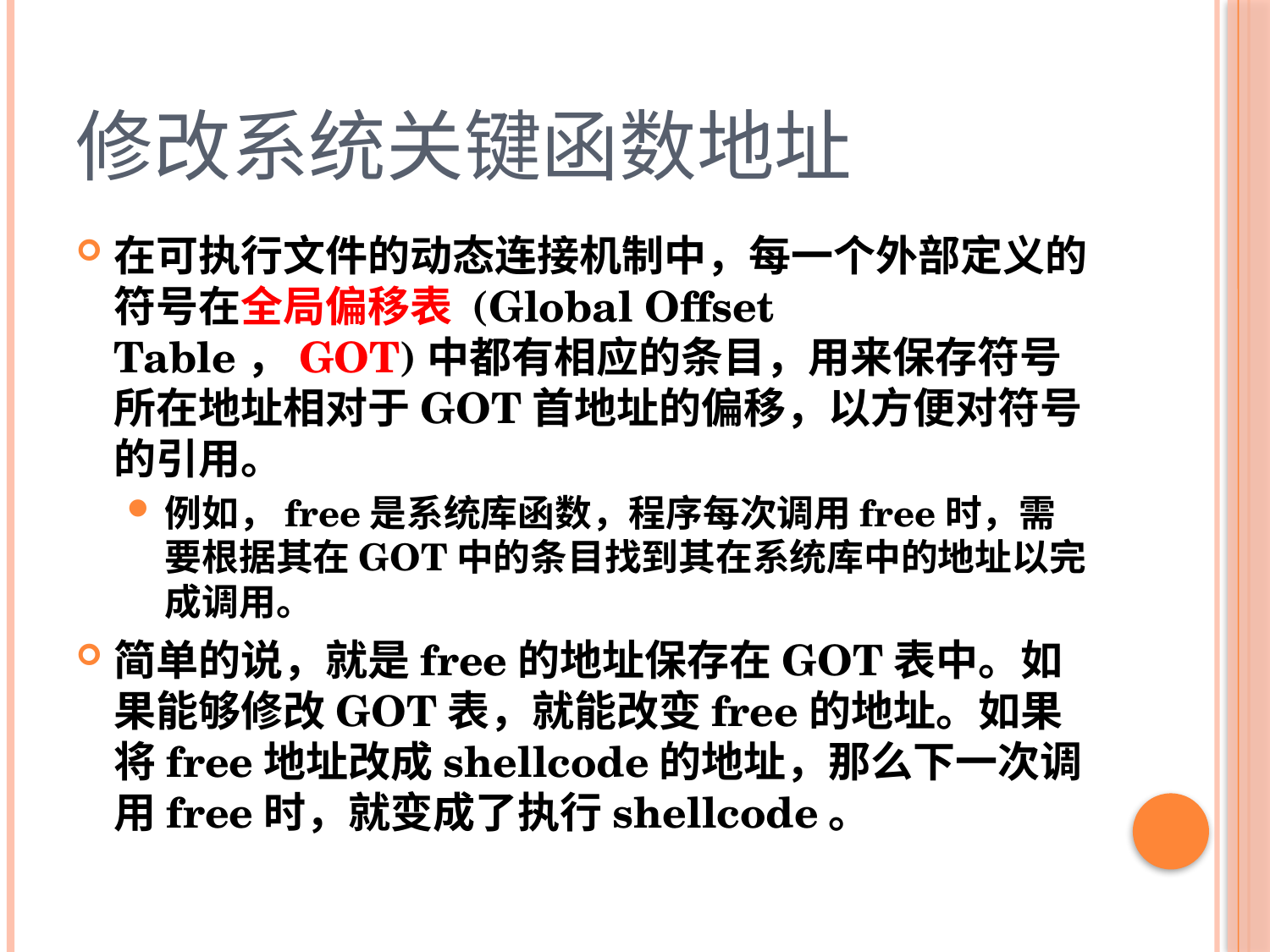

# 修改系统关键函数地址
在可执行文件的动态连接机制中，每一个外部定义的符号在全局偏移表 (Global Offset Table，GOT)中都有相应的条目，用来保存符号所在地址相对于GOT首地址的偏移，以方便对符号的引用。
例如，free是系统库函数，程序每次调用free时，需要根据其在GOT中的条目找到其在系统库中的地址以完成调用。
简单的说，就是free的地址保存在GOT表中。如果能够修改GOT表，就能改变free的地址。如果将free地址改成shellcode的地址，那么下一次调用free时，就变成了执行shellcode。
38